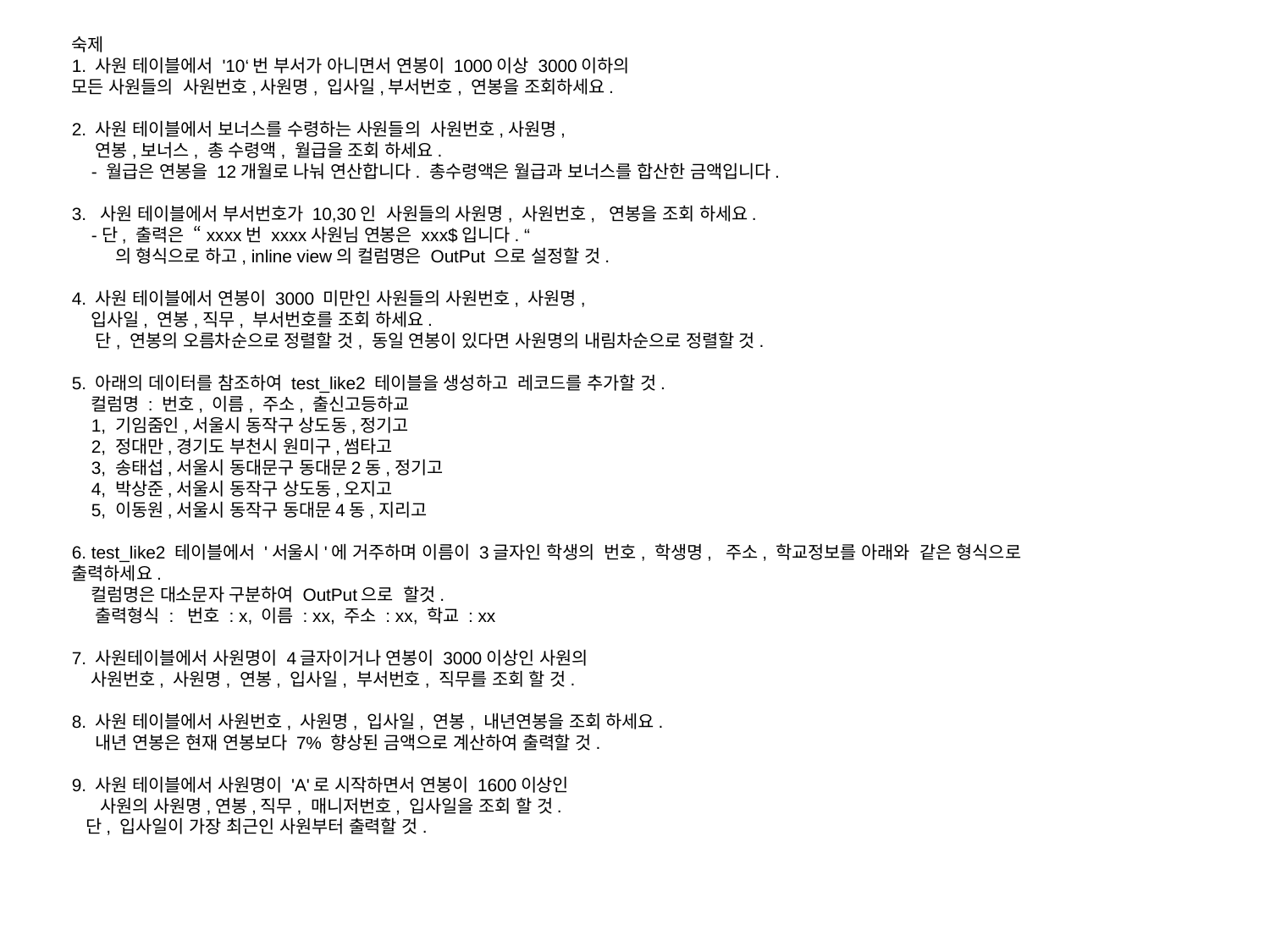

숙제
1. 사원 테이블에서 '10‘번 부서가 아니면서 연봉이 1000이상 3000이하의
모든 사원들의  사원번호,사원명, 입사일,부서번호, 연봉을 조회하세요.

2. 사원 테이블에서 보너스를 수령하는 사원들의  사원번호,사원명,
    연봉,보너스, 총 수령액, 월급을 조회 하세요.
    - 월급은 연봉을 12개월로 나눠 연산합니다. 총수령액은 월급과 보너스를 합산한 금액입니다.

3.  사원 테이블에서 부서번호가 10,30인  사원들의 사원명, 사원번호,  연봉을 조회 하세요.
    -단, 출력은  “xxxx번 xxxx사원님 연봉은 xxx$입니다. “
        의 형식으로 하고, inline view의 컬럼명은 OutPut 으로 설정할 것.

4. 사원 테이블에서 연봉이 3000 미만인 사원들의 사원번호, 사원명,
   입사일, 연봉,직무, 부서번호를 조회 하세요.
    단, 연봉의 오름차순으로 정렬할 것, 동일 연봉이 있다면 사원명의 내림차순으로 정렬할 것.

5. 아래의 데이터를 참조하여 test_like2 테이블을 생성하고  레코드를 추가할 것.
   컬럼명 : 번호, 이름, 주소, 출신고등하교
    1, 기임줌인,서울시 동작구 상도동,정기고
    2, 정대만,경기도 부천시 원미구,썸타고
    3, 송태섭,서울시 동대문구 동대문2동,정기고
    4, 박상준,서울시 동작구 상도동,오지고
    5, 이동원,서울시 동작구 동대문4동,지리고

6. test_like2 테이블에서 '서울시'에 거주하며 이름이 3글자인 학생의  번호, 학생명,  주소, 학교정보를 아래와  같은 형식으로 출력하세요.
   컬럼명은 대소문자 구분하여 OutPut으로  할것.
    출력형식 :  번호 : x, 이름 : xx, 주소 : xx, 학교 : xx

7. 사원테이블에서 사원명이 4글자이거나 연봉이 3000이상인 사원의
   사원번호, 사원명, 연봉, 입사일, 부서번호, 직무를 조회 할 것.

8. 사원 테이블에서 사원번호, 사원명, 입사일, 연봉, 내년연봉을 조회 하세요.
    내년 연봉은 현재 연봉보다 7% 향상된 금액으로 계산하여 출력할 것.

9. 사원 테이블에서 사원명이 'A'로 시작하면서 연봉이 1600이상인
     사원의 사원명,연봉,직무, 매니저번호, 입사일을 조회 할 것.
  단, 입사일이 가장 최근인 사원부터 출력할 것.